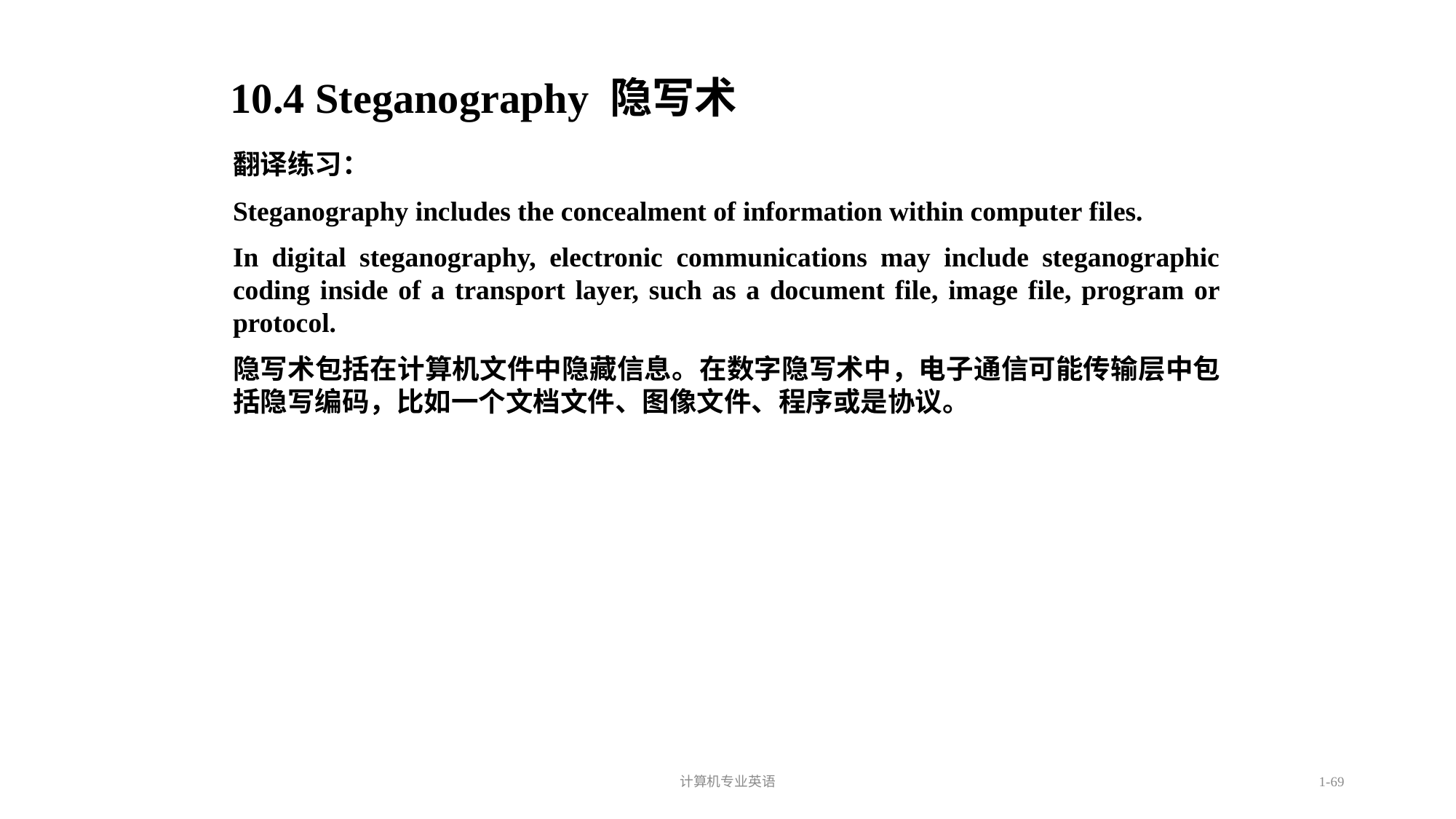

计算机专业英语
1-69
10.4 Steganography 隐写术

翻译练习：
Steganography includes the concealment of information within computer files.
In digital steganography, electronic communications may include steganographic coding inside of a transport layer, such as a document file, image file, program or protocol.
隐写术包括在计算机文件中隐藏信息。在数字隐写术中，电子通信可能传输层中包括隐写编码，比如一个文档文件、图像文件、程序或是协议。